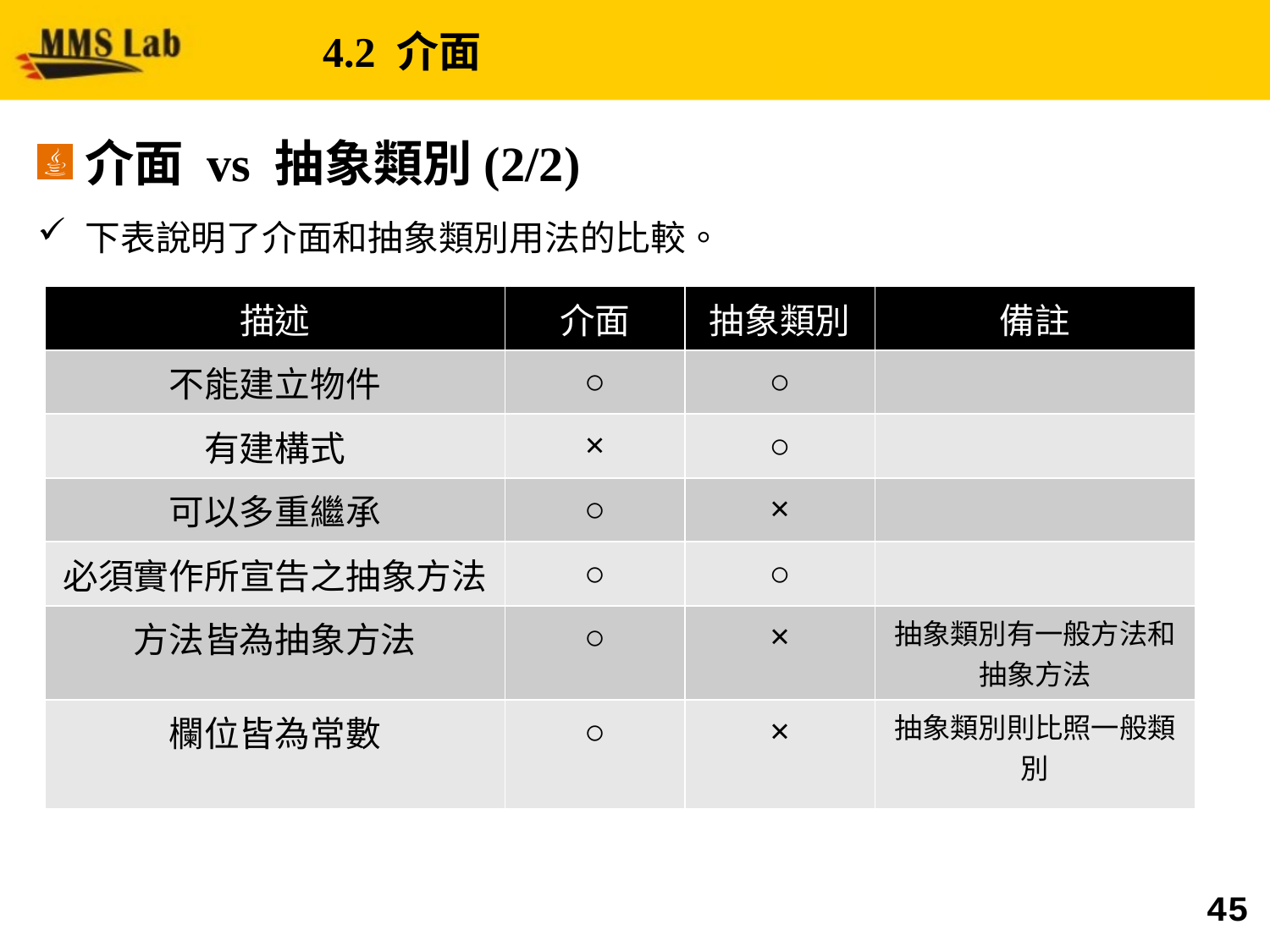

# 4.2 介面
介面 vs 抽象類別(2/2)
下表說明了介面和抽象類別用法的比較。

| 描述 | 介面 | 抽象類別 | 備註 |
| --- | --- | --- | --- |
| 不能建立物件 | ○ | ○ |  |
| 有建構式 | × | ○ |  |
| 可以多重繼承 | ○ | × |  |
| 必須實作所宣告之抽象方法 | ○ | ○ |  |
| 方法皆為抽象方法 | ○ | × | 抽象類別有一般方法和抽象方法 |
| 欄位皆為常數 | ○ | × | 抽象類別則比照一般類別 |
45